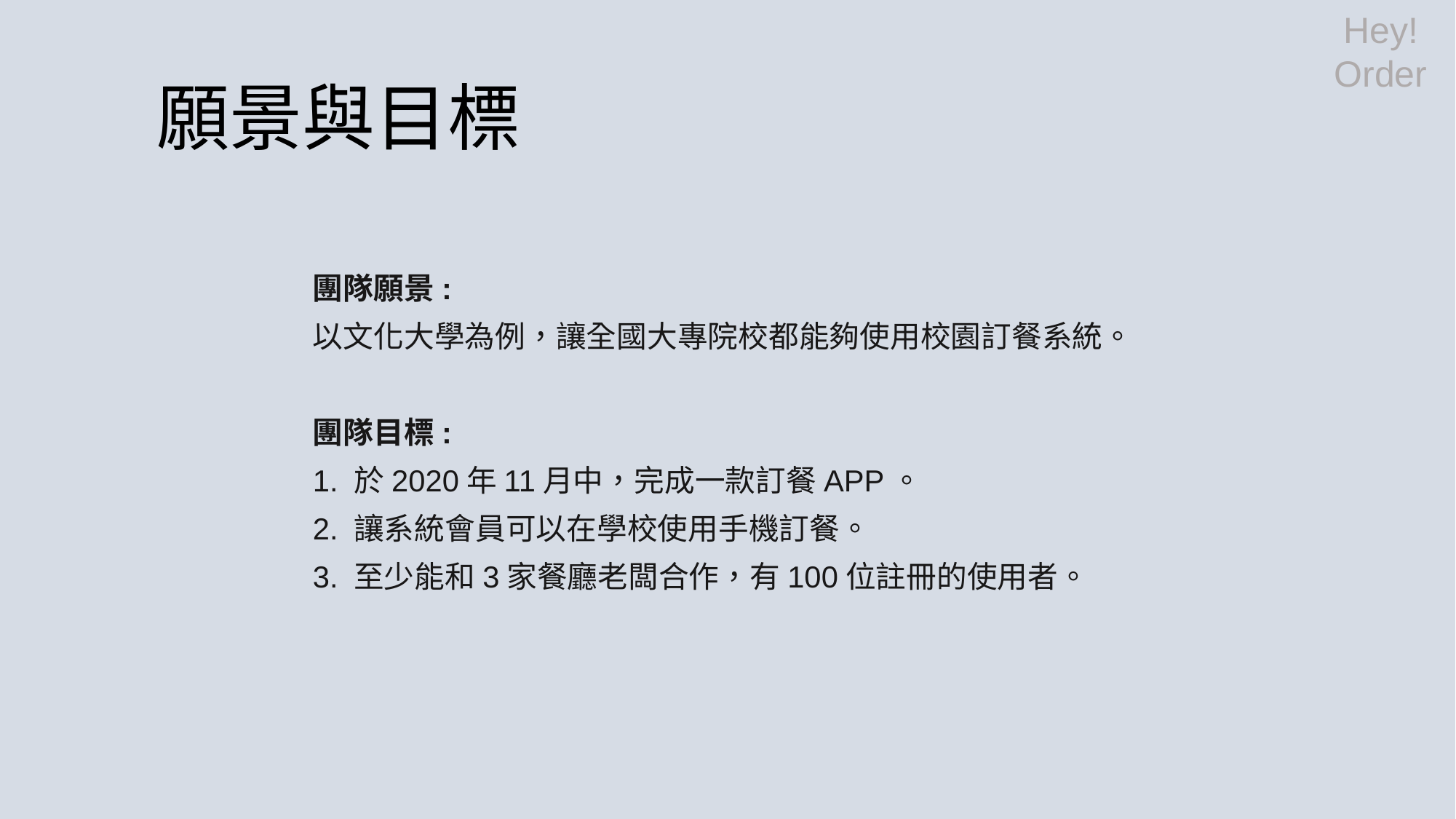

Hey!
Order

願景與目標
團隊願景:
以文化大學為例，讓全國大專院校都能夠使用校園訂餐系統。

團隊目標:
於2020年11月中，完成一款訂餐APP。
讓系統會員可以在學校使用手機訂餐。
至少能和3家餐廳老闆合作，有100位註冊的使用者。